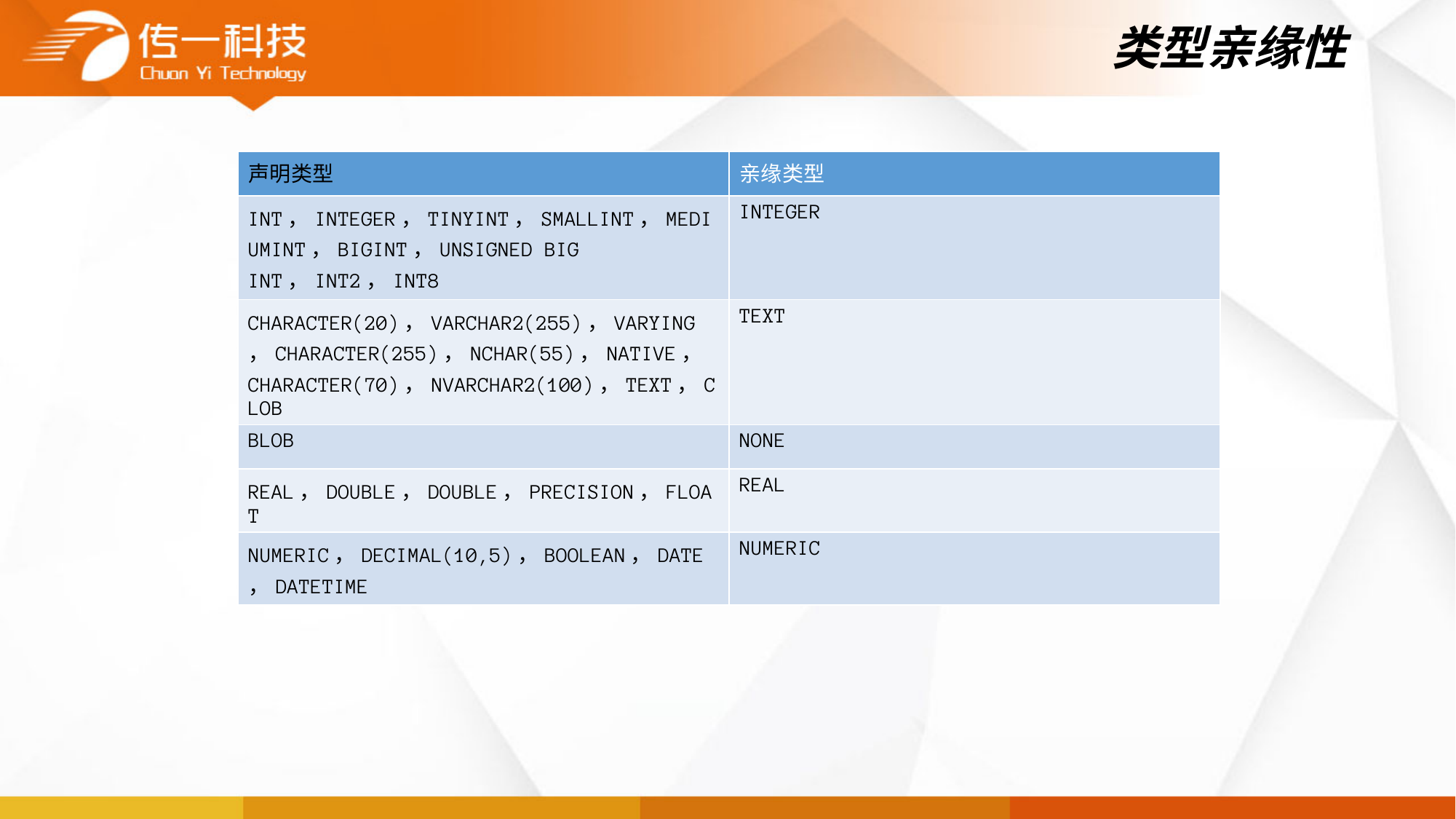

# 类型亲缘性
| 声明类型 | 亲缘类型 |
| --- | --- |
| INT，INTEGER，TINYINT，SMALLINT，MEDIUMINT，BIGINT，UNSIGNED BIG INT，INT2，INT8 | INTEGER |
| CHARACTER(20)，VARCHAR2(255)，VARYING ，CHARACTER(255)，NCHAR(55)，NATIVE，CHARACTER(70)，NVARCHAR2(100)，TEXT，CLOB | TEXT |
| BLOB | NONE |
| REAL，DOUBLE，DOUBLE，PRECISION，FLOAT | REAL |
| NUMERIC，DECIMAL(10,5)，BOOLEAN，DATE，DATETIME | NUMERIC |